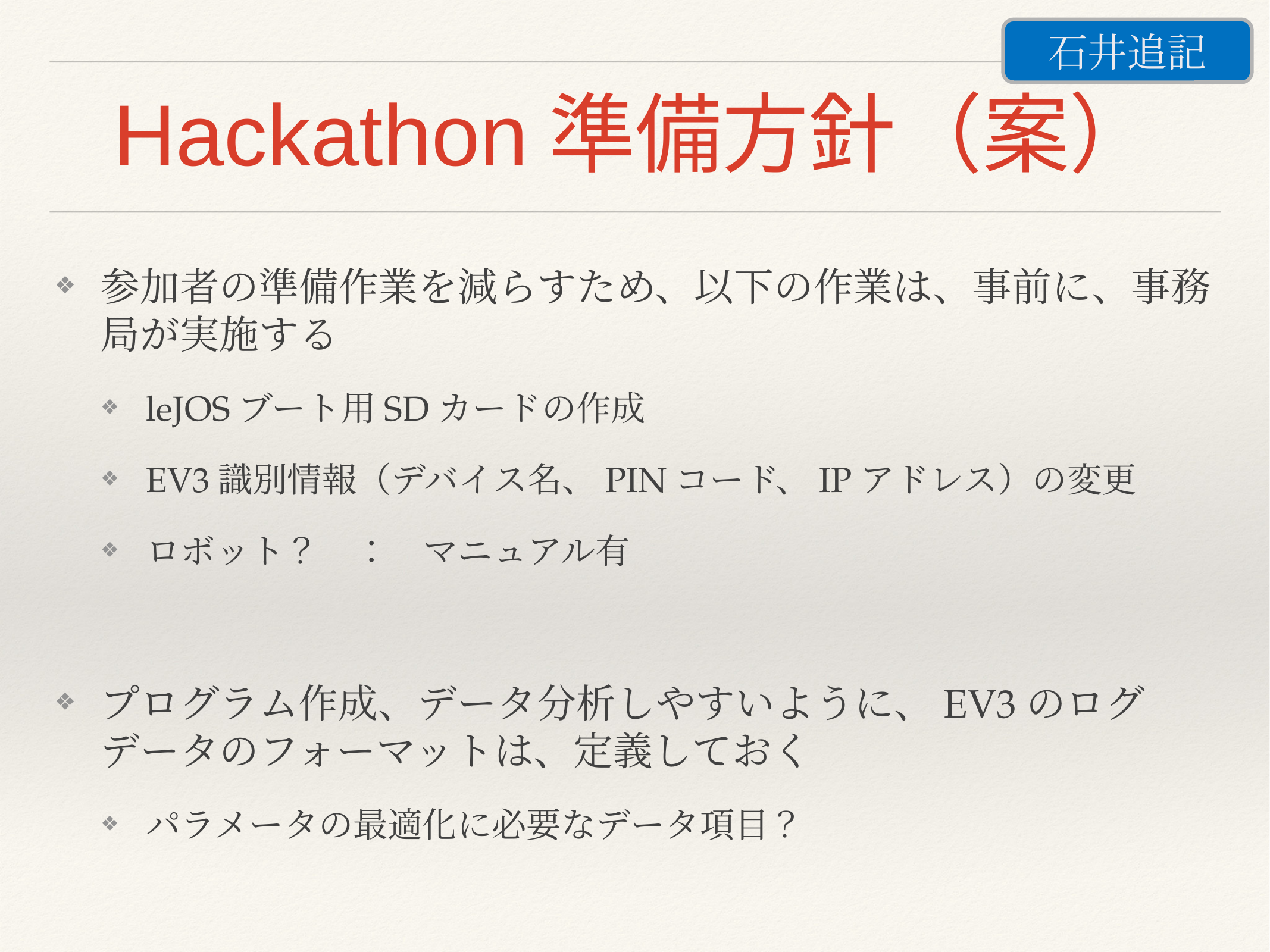

石井追記
# Hackathon準備方針（案）
参加者の準備作業を減らすため、以下の作業は、事前に、事務局が実施する
leJOSブート用SDカードの作成
EV3識別情報（デバイス名、PINコード、IPアドレス）の変更
ロボット？　：　マニュアル有

プログラム作成、データ分析しやすいように、EV3のログデータのフォーマットは、定義しておく
パラメータの最適化に必要なデータ項目？